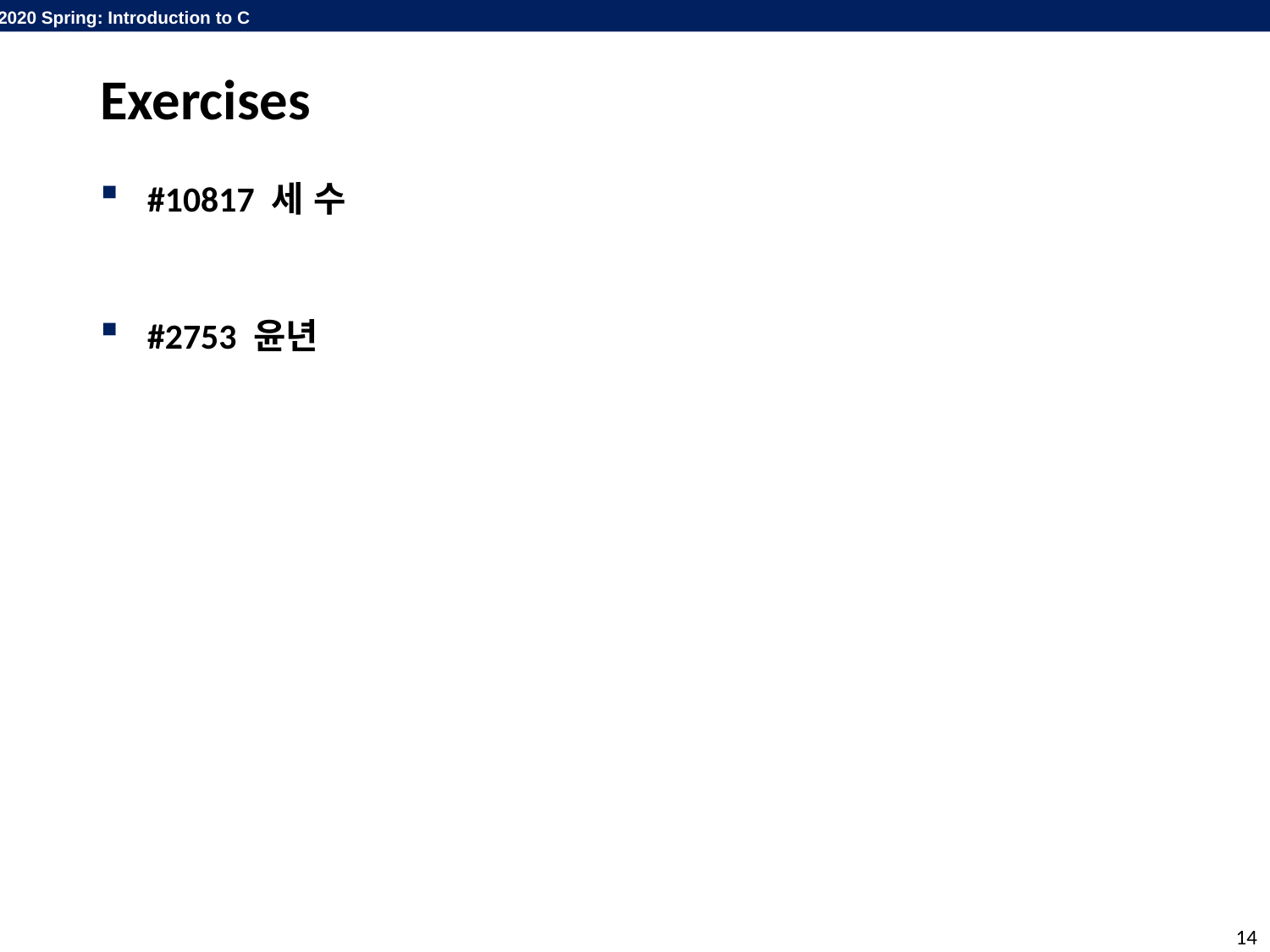

# Exercises
#10817 세 수

#2753 윤년
14